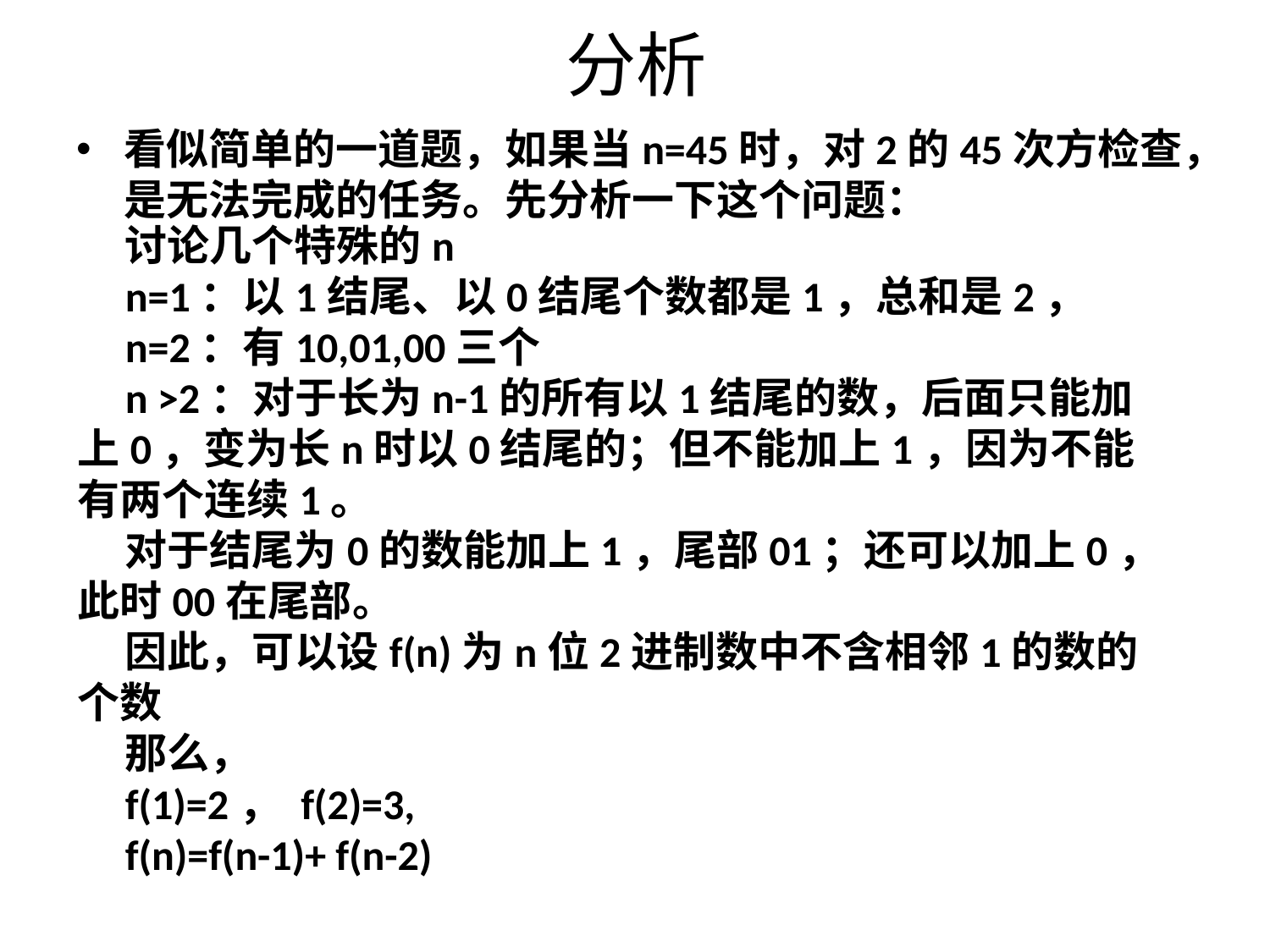

# 分析
看似简单的一道题，如果当n=45时，对2的45次方检查，是无法完成的任务。先分析一下这个问题：
讨论几个特殊的n
n=1：以1结尾、以0结尾个数都是1，总和是2，
n=2：有10,01,00三个
n >2：对于长为n-1的所有以1结尾的数，后面只能加上0，变为长n时以0结尾的；但不能加上1，因为不能有两个连续1。
对于结尾为0的数能加上1，尾部01；还可以加上0，此时00在尾部。
因此，可以设f(n)为n位2进制数中不含相邻1的数的个数
那么，
f(1)=2， f(2)=3,
f(n)=f(n-1)+ f(n-2)